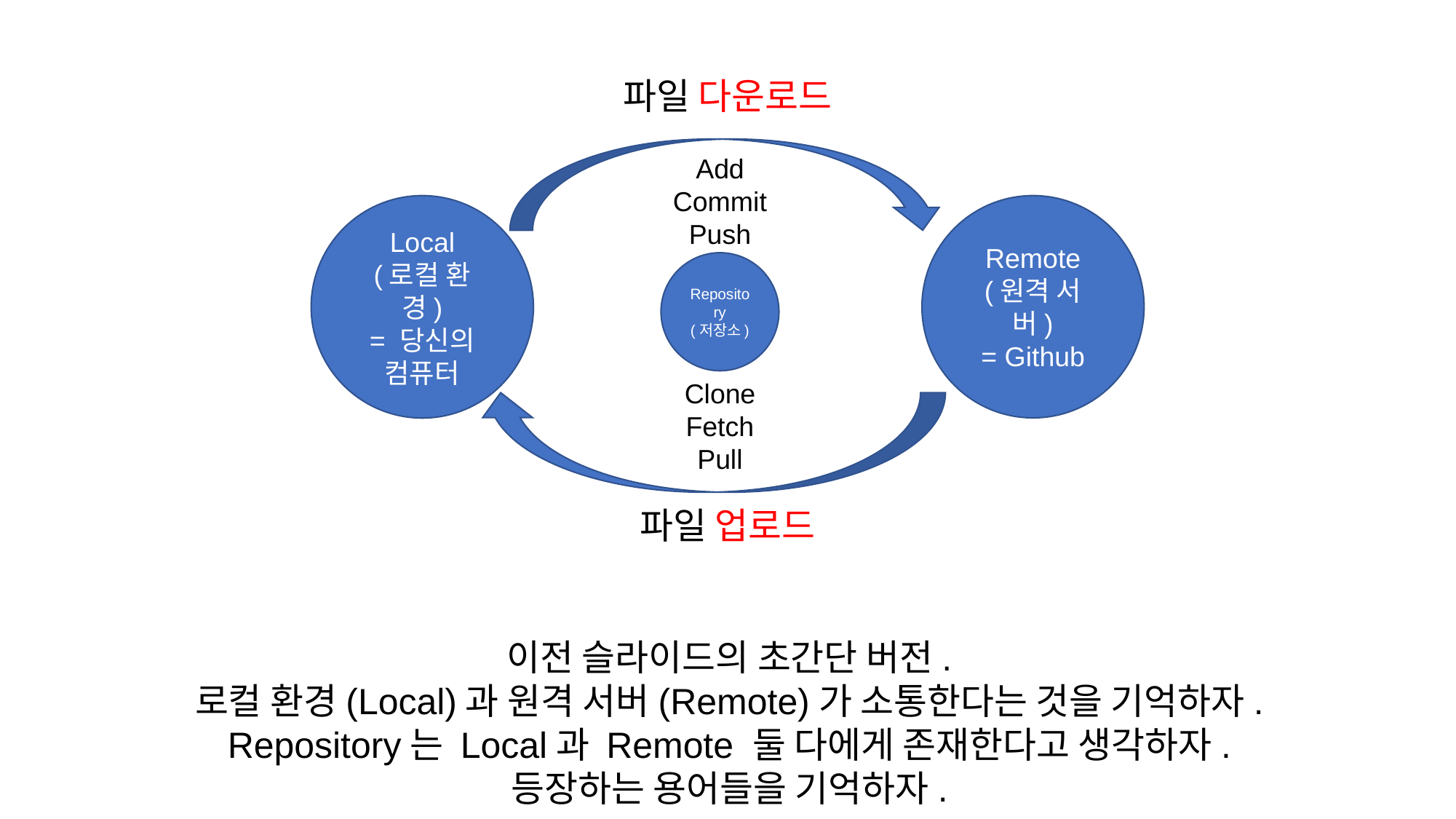

파일 다운로드

Add
Commit
Push
Local
(로컬 환경)
= 당신의 컴퓨터
Remote
(원격 서버)
= Github
Clone
Fetch
Pull

파일 업로드
Repository
(저장소)
이전 슬라이드의 초간단 버전.
로컬 환경(Local)과 원격 서버(Remote)가 소통한다는 것을 기억하자.
Repository는 Local과 Remote 둘 다에게 존재한다고 생각하자.
등장하는 용어들을 기억하자.